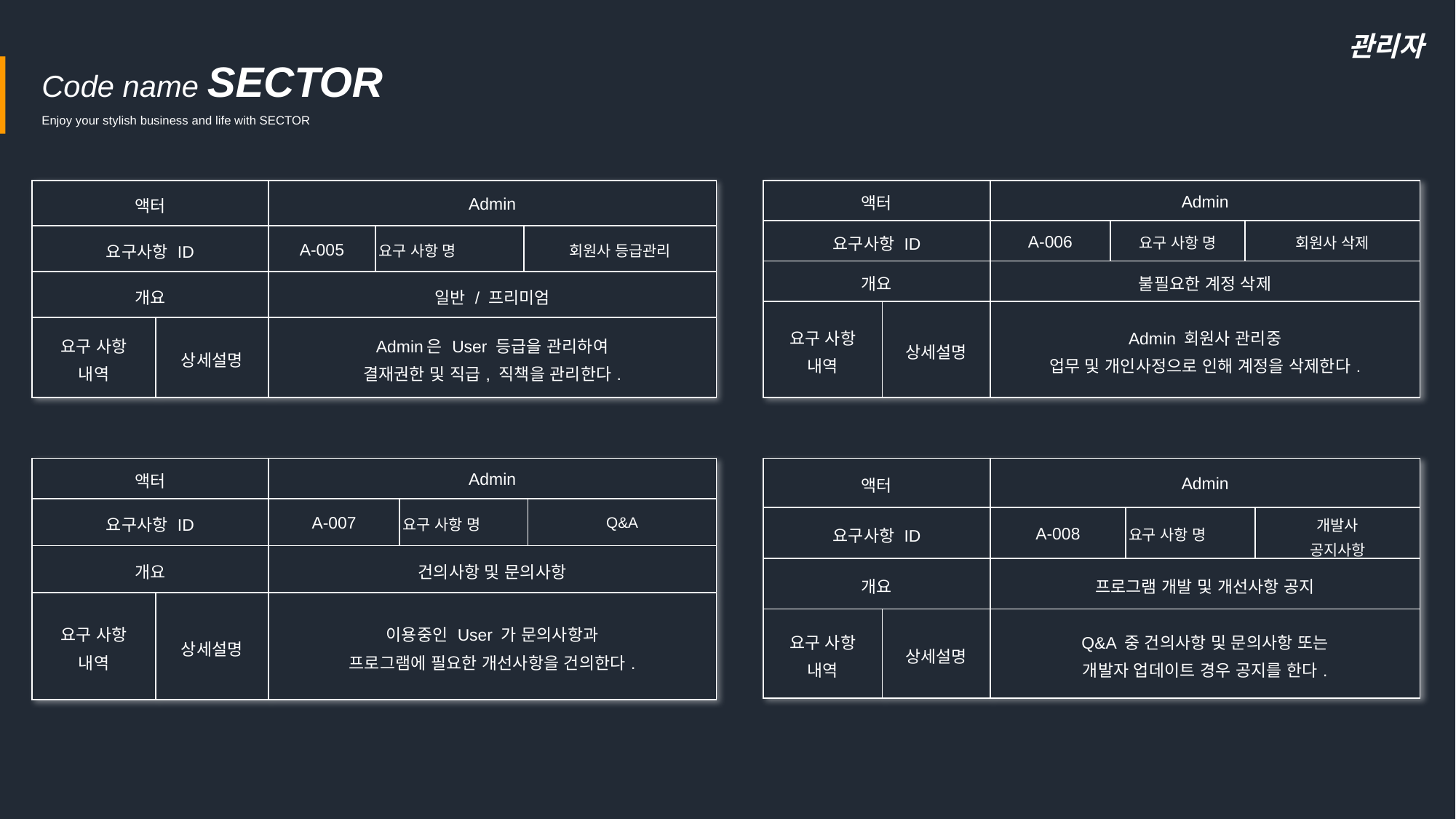

Code name SECTOR
Enjoy your stylish business and life with SECTOR
관리자

| 액터 |  | Admin |  |  |
| --- | --- | --- | --- | --- |
| 요구사항 ID |  | A-005 | 요구 사항 명 | 회원사 등급관리 |
| 개요 |  | 일반 / 프리미엄 |  |  |
| 요구 사항 내역 | 상세설명 | Admin은 User 등급을 관리하여 결재권한 및 직급, 직책을 관리한다. |  |  |
| 액터 |  | Admin |  |  |
| --- | --- | --- | --- | --- |
| 요구사항 ID |  | A-006 | 요구 사항 명 | 회원사 삭제 |
| 개요 |  | 불필요한 계정 삭제 |  |  |
| 요구 사항 내역 | 상세설명 | Admin 회원사 관리중 업무 및 개인사정으로 인해 계정을 삭제한다. |  |  |
| 액터 |  | Admin |  |  |
| --- | --- | --- | --- | --- |
| 요구사항 ID |  | A-007 | 요구 사항 명 | Q&A |
| 개요 |  | 건의사항 및 문의사항 |  |  |
| 요구 사항 내역 | 상세설명 | 이용중인 User 가 문의사항과 프로그램에 필요한 개선사항을 건의한다. |  |  |
| 액터 |  | Admin |  |  |
| --- | --- | --- | --- | --- |
| 요구사항 ID |  | A-008 | 요구 사항 명 | 개발사 공지사항 |
| 개요 |  | 프로그램 개발 및 개선사항 공지 |  |  |
| 요구 사항 내역 | 상세설명 | Q&A 중 건의사항 및 문의사항 또는 개발자 업데이트 경우 공지를 한다. |  |  |